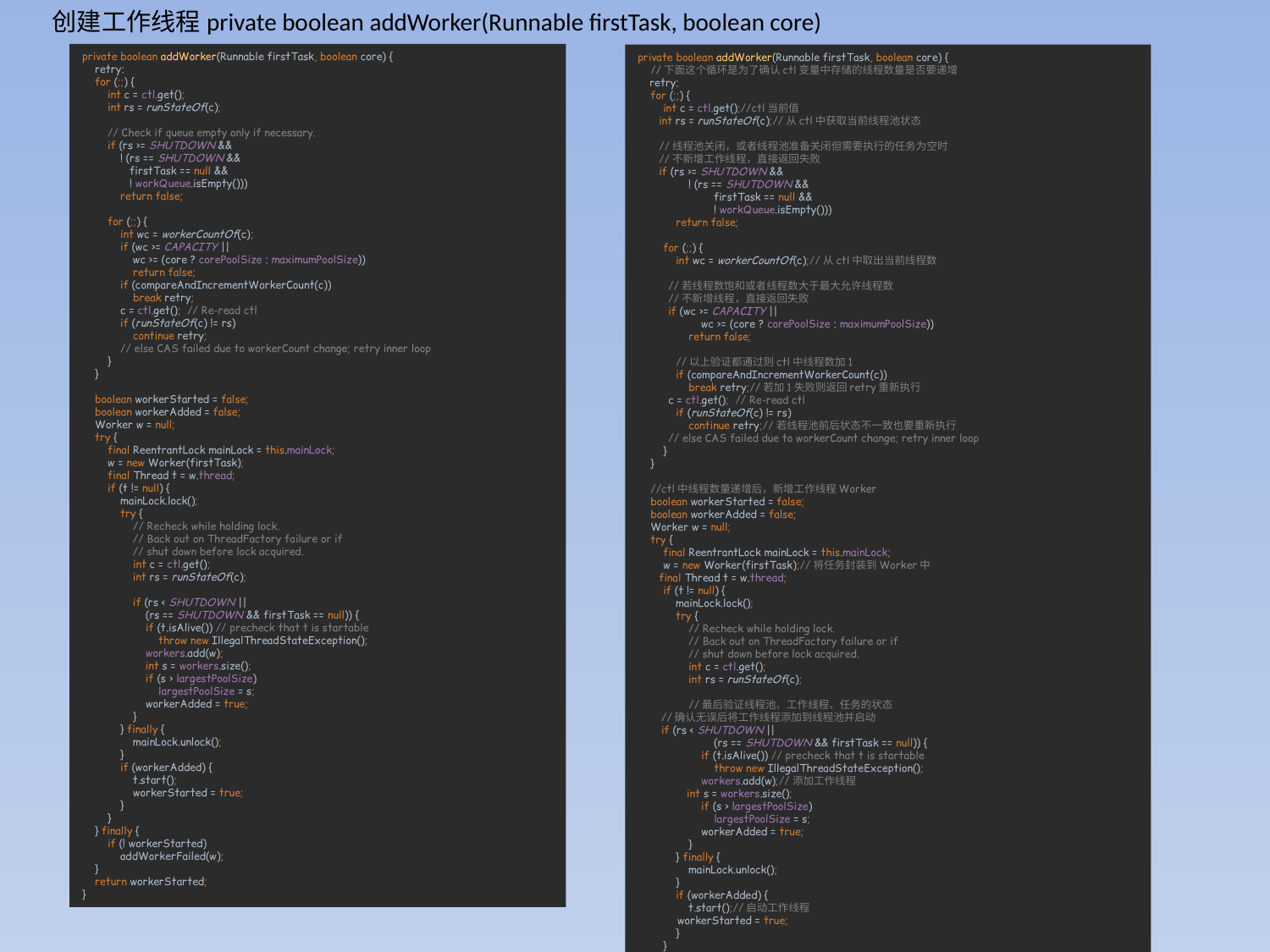

创建工作线程private boolean addWorker(Runnable firstTask, boolean core)
private boolean addWorker(Runnable firstTask, boolean core) {
    retry:
    for (;;) {
        int c = ctl.get();
        int rs = runStateOf(c);
        // Check if queue empty only if necessary.
        if (rs >= SHUTDOWN &&
            ! (rs == SHUTDOWN &&
               firstTask == null &&
               ! workQueue.isEmpty()))
            return false;
        for (;;) {
            int wc = workerCountOf(c);
            if (wc >= CAPACITY ||
                wc >= (core ? corePoolSize : maximumPoolSize))
                return false;
            if (compareAndIncrementWorkerCount(c))
                break retry;
            c = ctl.get();  // Re-read ctl
            if (runStateOf(c) != rs)
                continue retry;
            // else CAS failed due to workerCount change; retry inner loop
        }
    }
    boolean workerStarted = false;
    boolean workerAdded = false;
    Worker w = null;
    try {
        final ReentrantLock mainLock = this.mainLock;
        w = new Worker(firstTask);
        final Thread t = w.thread;
        if (t != null) {
            mainLock.lock();
            try {
                // Recheck while holding lock.
                // Back out on ThreadFactory failure or if
                // shut down before lock acquired.
                int c = ctl.get();
                int rs = runStateOf(c);
                if (rs < SHUTDOWN ||
                    (rs == SHUTDOWN && firstTask == null)) {
                    if (t.isAlive()) // precheck that t is startable
                        throw new IllegalThreadStateException();
                    workers.add(w);
                    int s = workers.size();
                    if (s > largestPoolSize)
                        largestPoolSize = s;
                    workerAdded = true;
                }
            } finally {
                mainLock.unlock();
            }
            if (workerAdded) {
                t.start();
                workerStarted = true;
            }
        }
    } finally {
        if (! workerStarted)
            addWorkerFailed(w);
    }
    return workerStarted;
}
private boolean addWorker(Runnable firstTask, boolean core) {
    //下面这个循环是为了确认ctl变量中存储的线程数量是否要递增
    retry:
    for (;;) {
        int c = ctl.get();//ctl当前值
        int rs = runStateOf(c);//从ctl中获取当前线程池状态
        //线程池关闭，或者线程池准备关闭但需要执行的任务为空时
        //不新增工作线程，直接返回失败
        if (rs >= SHUTDOWN &&
                ! (rs == SHUTDOWN &&
                        firstTask == null &&
                        ! workQueue.isEmpty()))
            return false;
        for (;;) {
            int wc = workerCountOf(c);//从ctl中取出当前线程数
            //若线程数饱和或者线程数大于最大允许线程数
            //不新增线程，直接返回失败
            if (wc >= CAPACITY ||
                    wc >= (core ? corePoolSize : maximumPoolSize))
                return false;
            //以上验证都通过则ctl中线程数加1
            if (compareAndIncrementWorkerCount(c))
                break retry;//若加1失败则返回retry重新执行
            c = ctl.get();  // Re-read ctl
            if (runStateOf(c) != rs)
                continue retry;//若线程池前后状态不一致也要重新执行
            // else CAS failed due to workerCount change; retry inner loop
        }
    }
    //ctl中线程数量递增后，新增工作线程Worker
    boolean workerStarted = false;
    boolean workerAdded = false;
    Worker w = null;
    try {
        final ReentrantLock mainLock = this.mainLock;
        w = new Worker(firstTask);//将任务封装到Worker中
        final Thread t = w.thread;
        if (t != null) {
            mainLock.lock();
            try {
                // Recheck while holding lock.
                // Back out on ThreadFactory failure or if
                // shut down before lock acquired.
                int c = ctl.get();
                int rs = runStateOf(c);
                //最后验证线程池、工作线程、任务的状态
         //确认无误后将工作线程添加到线程池并启动
         if (rs < SHUTDOWN ||
                        (rs == SHUTDOWN && firstTask == null)) {
                    if (t.isAlive()) // precheck that t is startable
                        throw new IllegalThreadStateException();
                    workers.add(w);//添加工作线程
                    int s = workers.size();
                    if (s > largestPoolSize)
                        largestPoolSize = s;
                    workerAdded = true;
                }
            } finally {
                mainLock.unlock();
            }
            if (workerAdded) {
                t.start();//启动工作线程
                workerStarted = true;
            }
        }
    } finally {
        if (! workerStarted)
            addWorkerFailed(w);
    }
    return workerStarted;
}